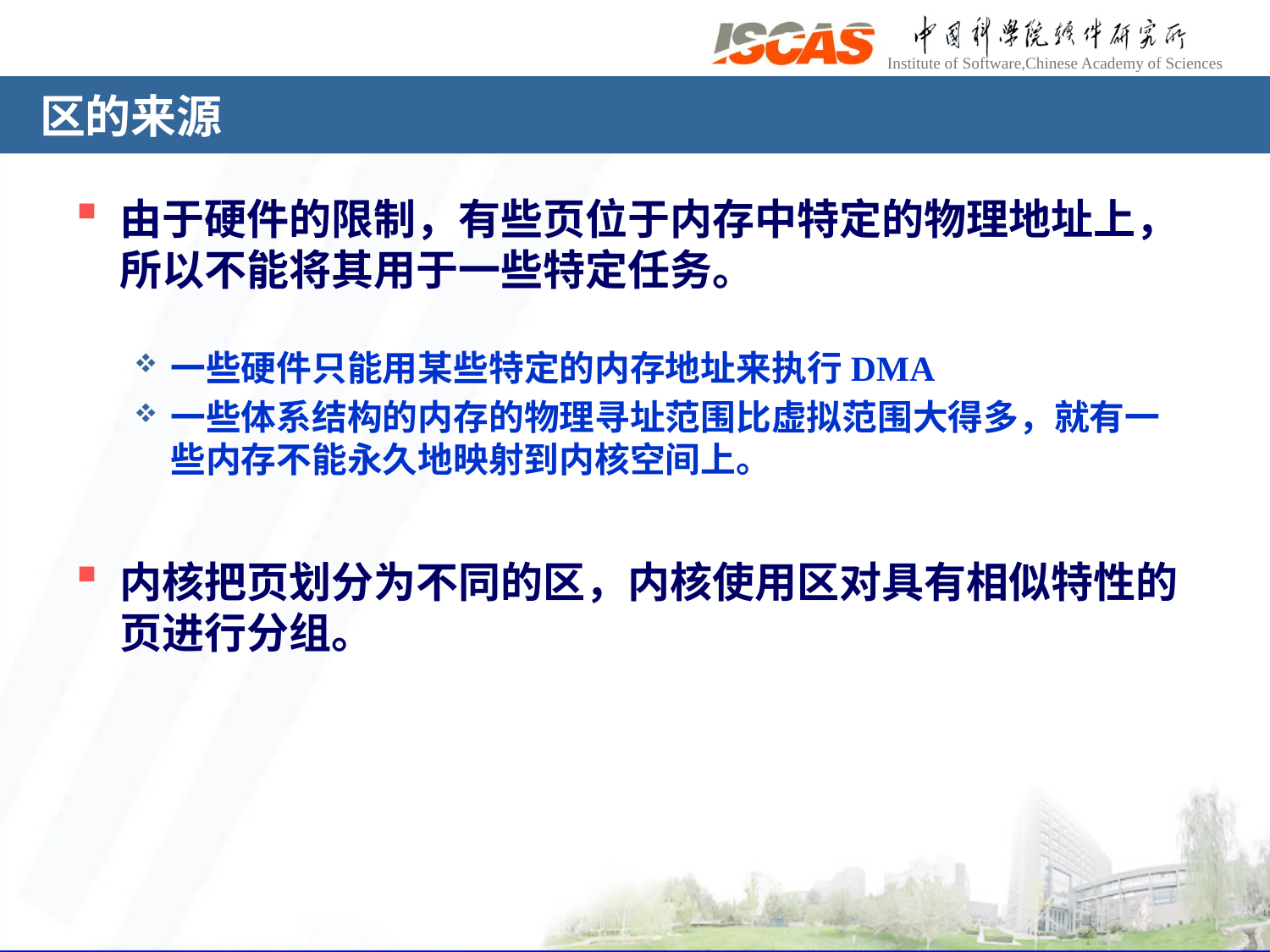

# 区的来源
由于硬件的限制，有些页位于内存中特定的物理地址上，所以不能将其用于一些特定任务。

一些硬件只能用某些特定的内存地址来执行DMA
一些体系结构的内存的物理寻址范围比虚拟范围大得多，就有一些内存不能永久地映射到内核空间上。

内核把页划分为不同的区，内核使用区对具有相似特性的页进行分组。